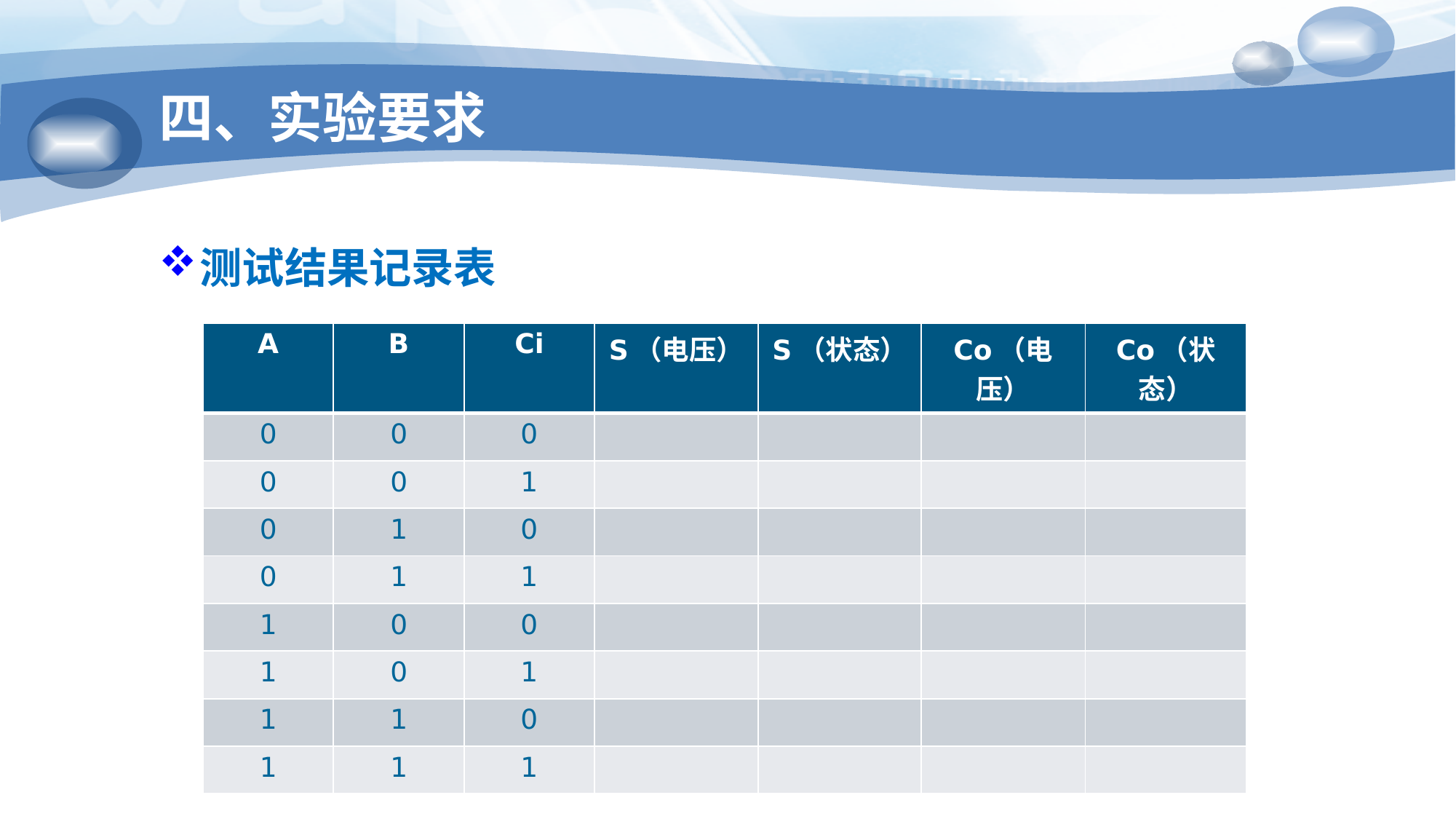

# 四、实验要求
测试结果记录表

| A | B | Ci | S（电压） | S（状态） | Co（电压） | Co（状态） |
| --- | --- | --- | --- | --- | --- | --- |
| 0 | 0 | 0 |  |  |  |  |
| 0 | 0 | 1 |  |  |  |  |
| 0 | 1 | 0 |  |  |  |  |
| 0 | 1 | 1 |  |  |  |  |
| 1 | 0 | 0 |  |  |  |  |
| 1 | 0 | 1 |  |  |  |  |
| 1 | 1 | 0 |  |  |  |  |
| 1 | 1 | 1 |  |  |  |  |